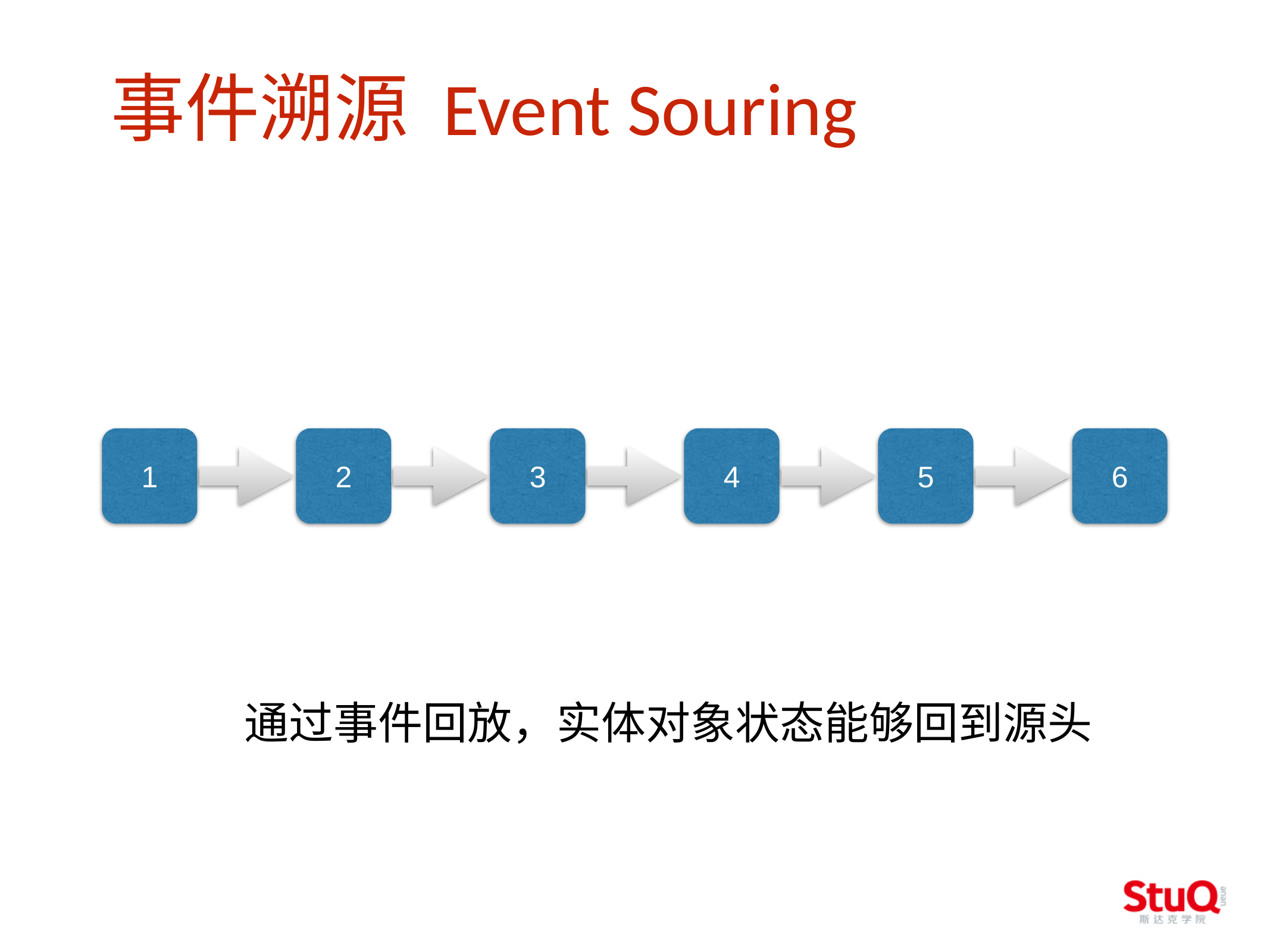

事件溯源 Event Souring
1
2
3
4
5
6

通过事件回放，实体对象状态能够回到源头